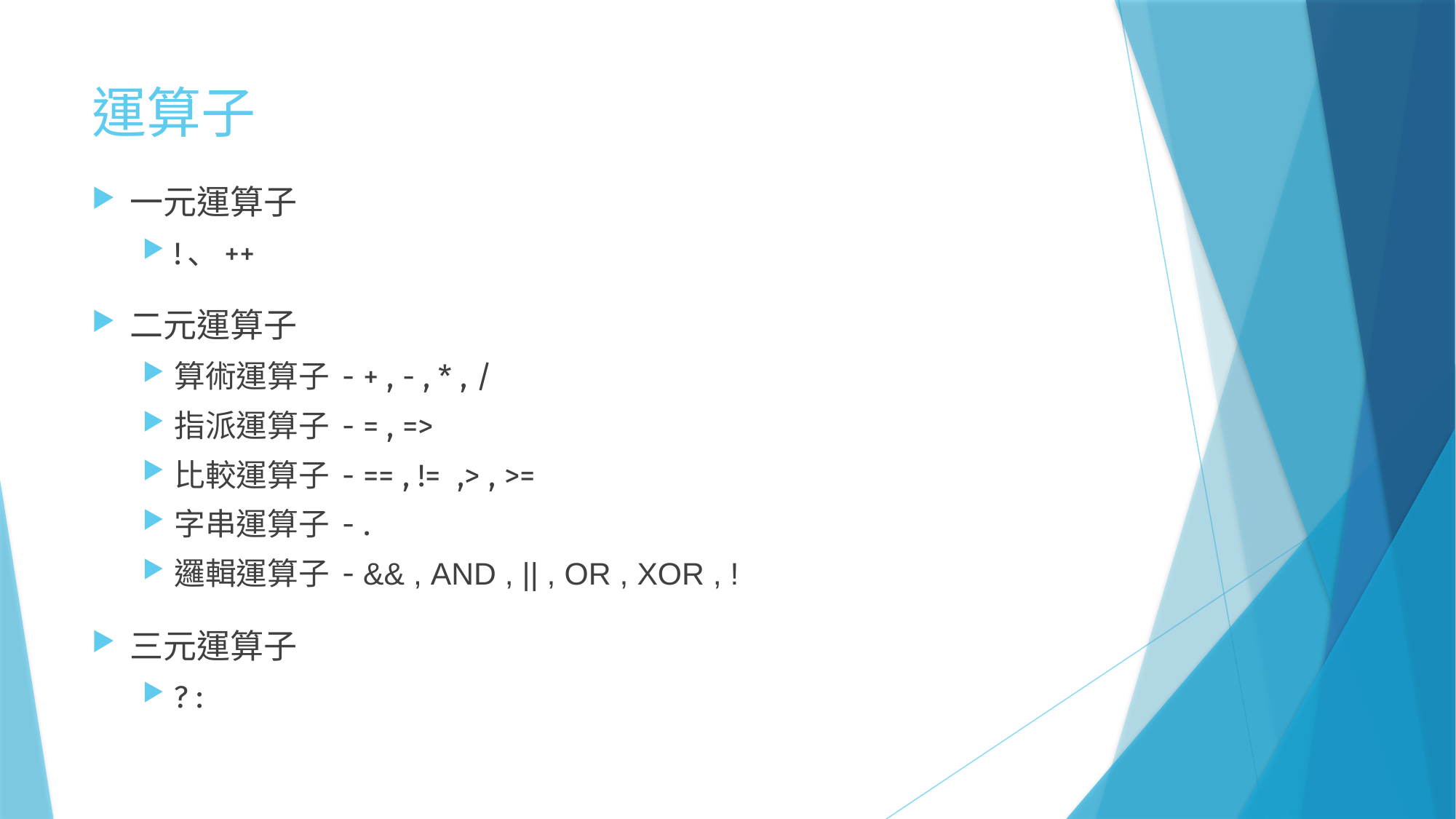

# 運算子
一元運算子
!、++
二元運算子
算術運算子 - + , - , * , /
指派運算子 - = , =>
比較運算子 - == , !=  ,> , >=
字串運算子 - .
邏輯運算子 - && , AND , || , OR , XOR , !
三元運算子
? :